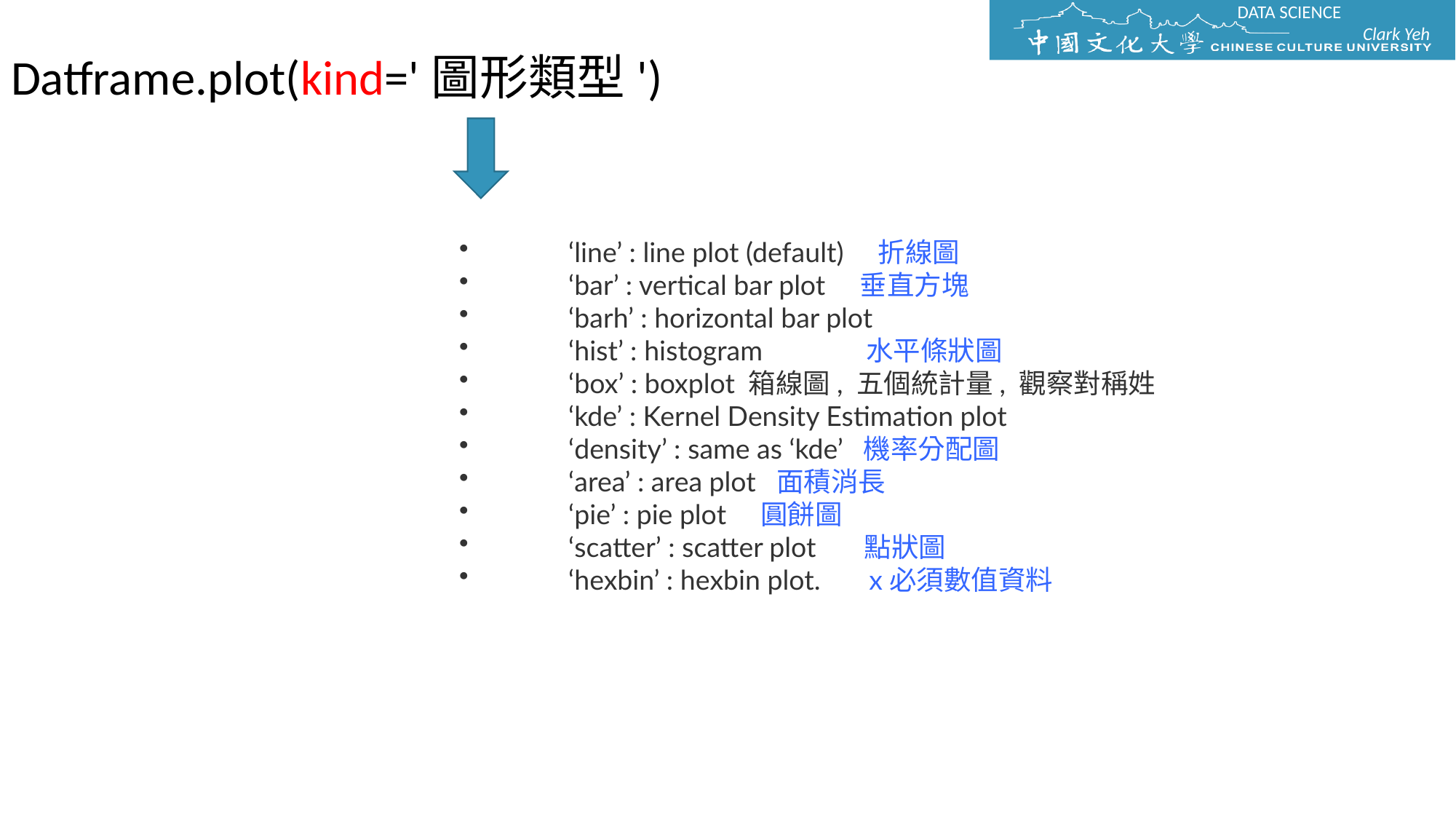

# Datframe.plot(kind='圖形類型')

‘line’ : line plot (default)    折線圖
‘bar’ : vertical bar plot    垂直方塊
‘barh’ : horizontal bar plot
‘hist’ : histogram              水平條狀圖
‘box’ : boxplot 箱線圖, 五個統計量, 觀察對稱姓
‘kde’ : Kernel Density Estimation plot
‘density’ : same as ‘kde’  機率分配圖
‘area’ : area plot  面積消長
‘pie’ : pie plot    圓餅圖
‘scatter’ : scatter plot      點狀圖
‘hexbin’ : hexbin plot.       x必須數值資料